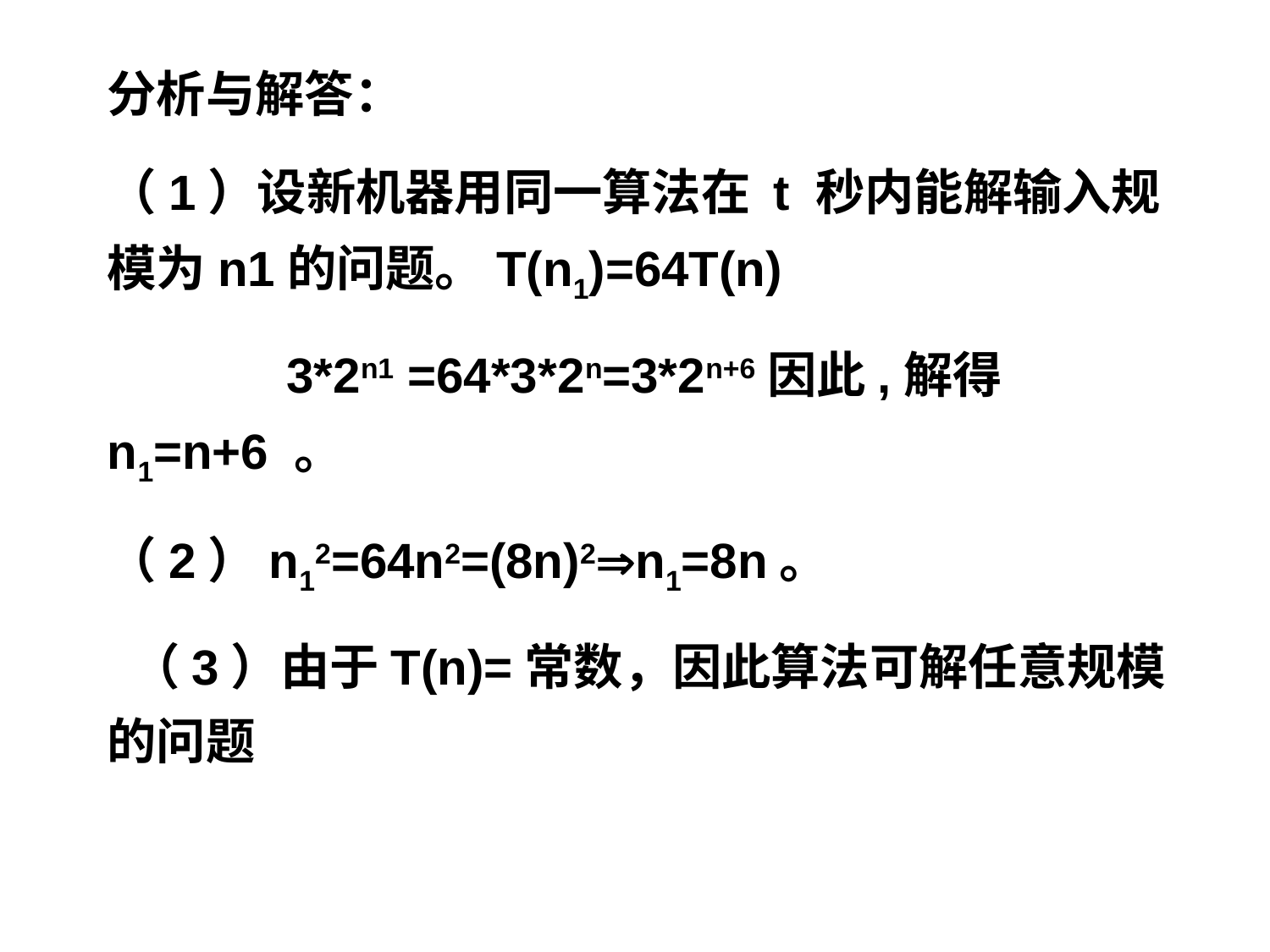

分析与解答：
（1）设新机器用同一算法在 t 秒内能解输入规模为n1的问题。T(n1)=64T(n)
             3*2n1 =64*3*2n=3*2n+6因此,解得n1=n+6 。
（2）n12=64n2=(8n)2⇒n1=8n。
 （3）由于T(n)=常数，因此算法可解任意规模的问题